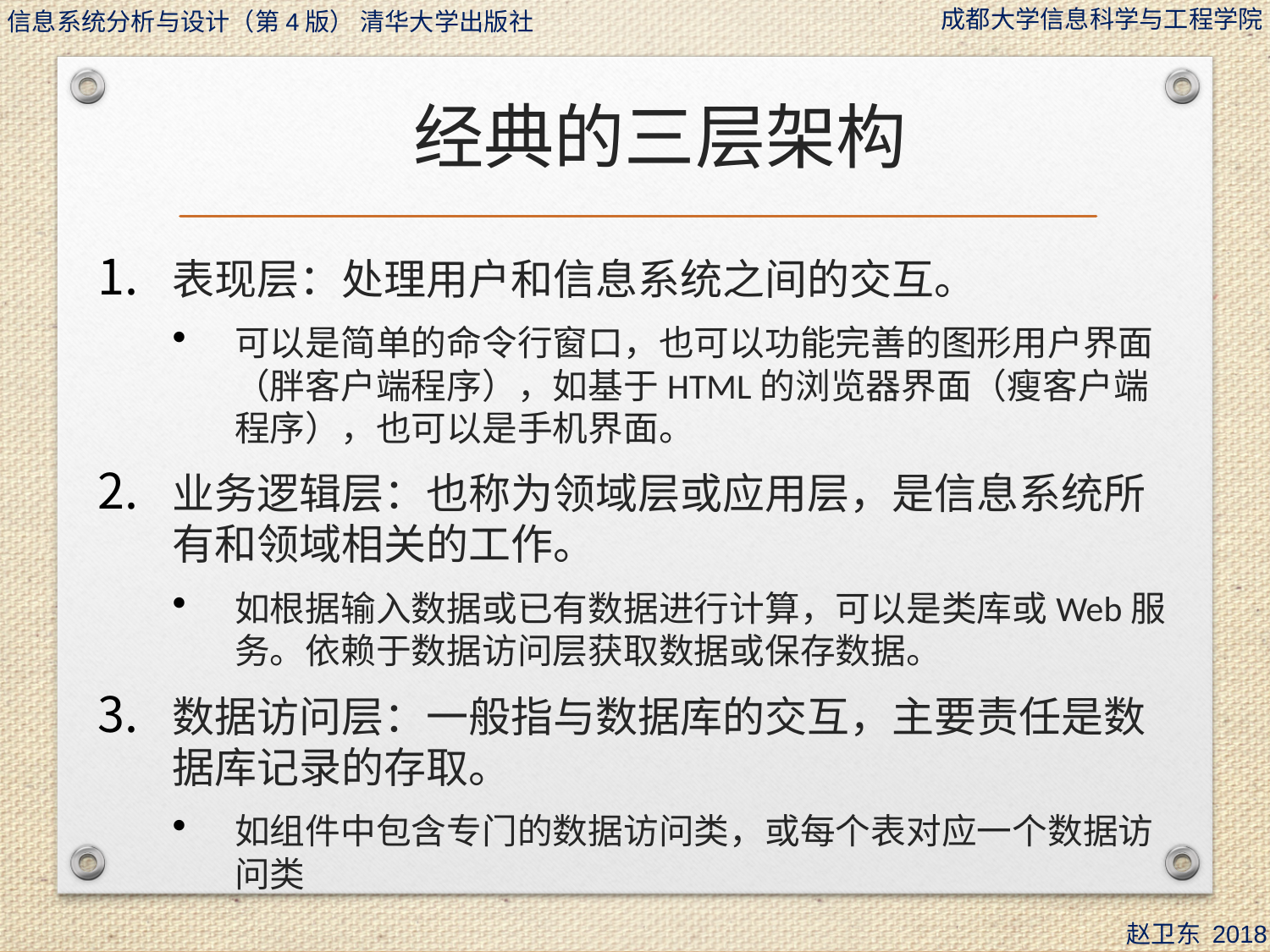

# 经典的三层架构
表现层：处理用户和信息系统之间的交互。
可以是简单的命令行窗口，也可以功能完善的图形用户界面（胖客户端程序），如基于HTML的浏览器界面（瘦客户端程序），也可以是手机界面。
业务逻辑层：也称为领域层或应用层，是信息系统所有和领域相关的工作。
如根据输入数据或已有数据进行计算，可以是类库或Web服务。依赖于数据访问层获取数据或保存数据。
数据访问层：一般指与数据库的交互，主要责任是数据库记录的存取。
如组件中包含专门的数据访问类，或每个表对应一个数据访问类